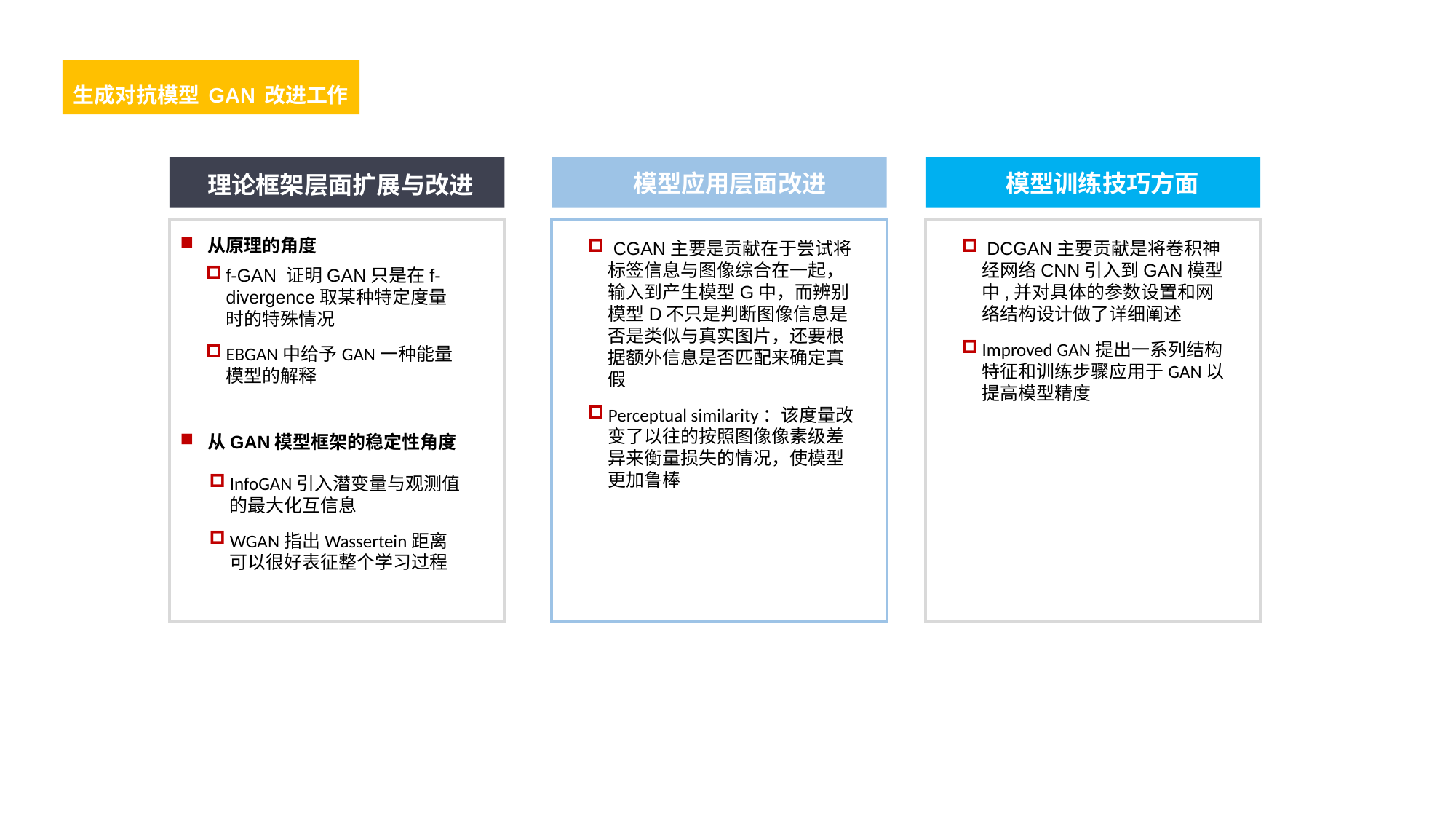

生成对抗模型GAN改进工作

理论框架层面扩展与改进

模型应用层面改进

模型训练技巧方面

从原理的角度
 CGAN主要是贡献在于尝试将标签信息与图像综合在一起，输入到产生模型G中，而辨别模型D不只是判断图像信息是否是类似与真实图片，还要根据额外信息是否匹配来确定真假
Perceptual similarity：该度量改变了以往的按照图像像素级差异来衡量损失的情况，使模型更加鲁棒
 DCGAN主要贡献是将卷积神经网络CNN引入到GAN模型中,并对具体的参数设置和网络结构设计做了详细阐述
Improved GAN提出一系列结构特征和训练步骤应用于GAN以提高模型精度
f-GAN 证明GAN只是在f-divergence取某种特定度量时的特殊情况
EBGAN中给予GAN一种能量模型的解释
从GAN模型框架的稳定性角度
InfoGAN引入潜变量与观测值的最大化互信息
WGAN指出Wassertein距离可以很好表征整个学习过程